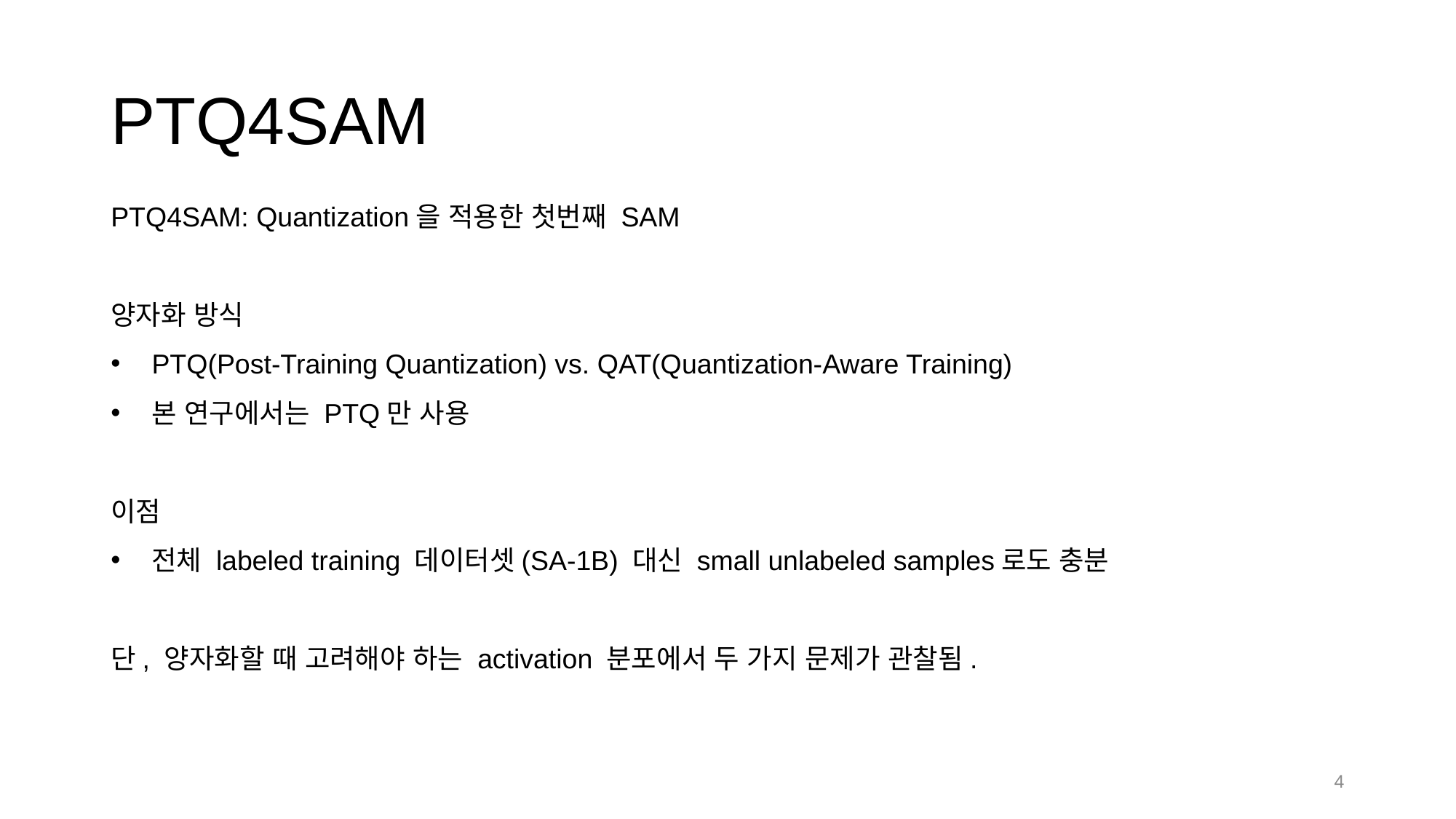

# PTQ4SAM

PTQ4SAM: Quantization을 적용한 첫번째 SAM

양자화 방식
PTQ(Post-Training Quantization) vs. QAT(Quantization-Aware Training)
본 연구에서는 PTQ만 사용

이점
전체 labeled training 데이터셋(SA-1B) 대신 small unlabeled samples로도 충분

단, 양자화할 때 고려해야 하는 activation 분포에서 두 가지 문제가 관찰됨.

4